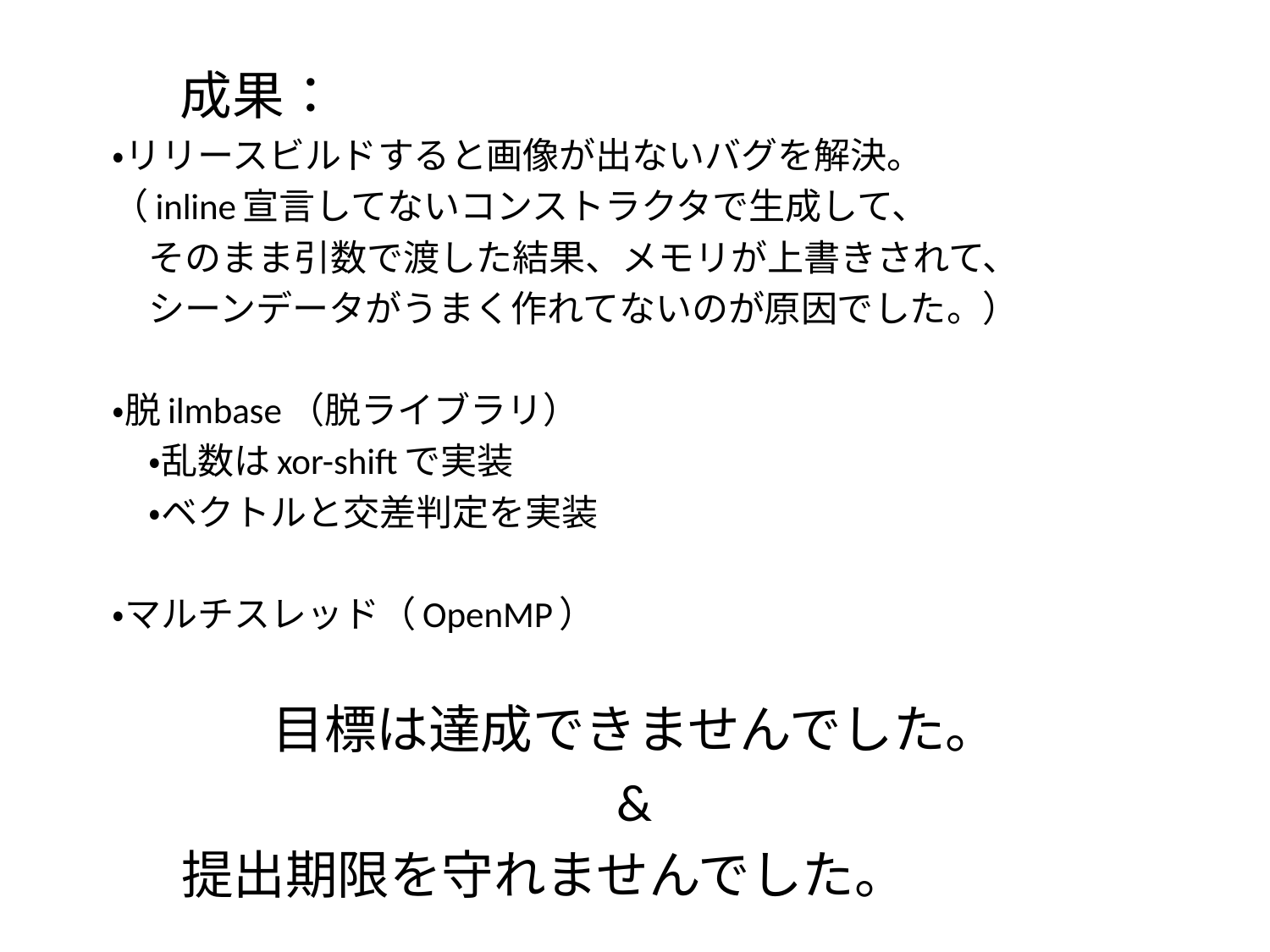

#
　　成果：
　・リリースビルドすると画像が出ないバグを解決。
　（inline宣言してないコンストラクタで生成して、
　　そのまま引数で渡した結果、メモリが上書きされて、
　　シーンデータがうまく作れてないのが原因でした。）

　・脱ilmbase（脱ライブラリ）
　　・乱数はxor-shiftで実装
　　・ベクトルと交差判定を実装

　・マルチスレッド（OpenMP）

目標は達成できませんでした。
&
提出期限を守れませんでした。